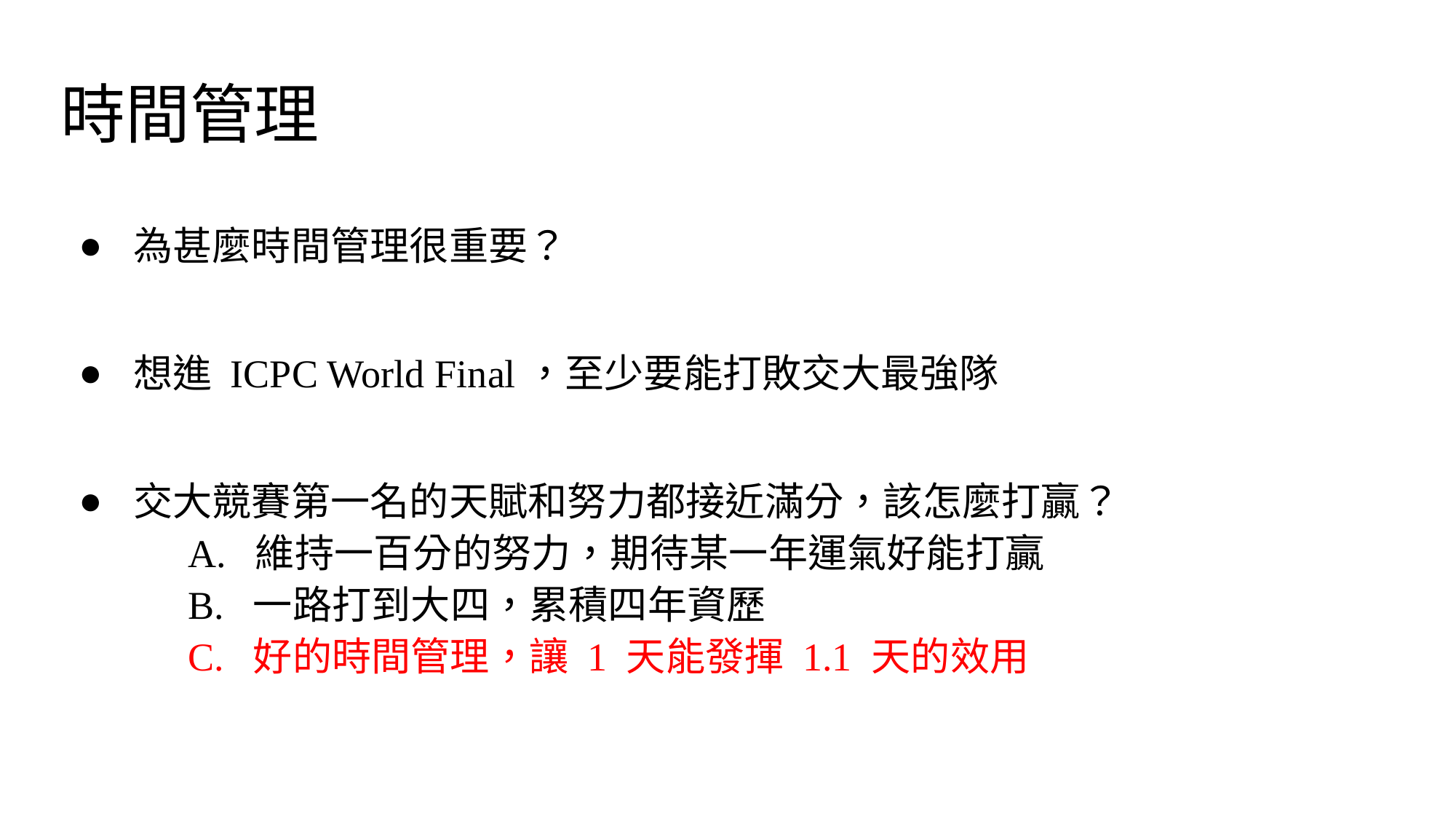

# 時間管理
為甚麼時間管理很重要？

想進 ICPC World Final，至少要能打敗交大最強隊

交大競賽第一名的天賦和努力都接近滿分，該怎麼打贏？
	A.  維持一百分的努力，期待某一年運氣好能打贏
	B.  一路打到大四，累積四年資歷
	C.  好的時間管理，讓 1 天能發揮 1.1 天的效用